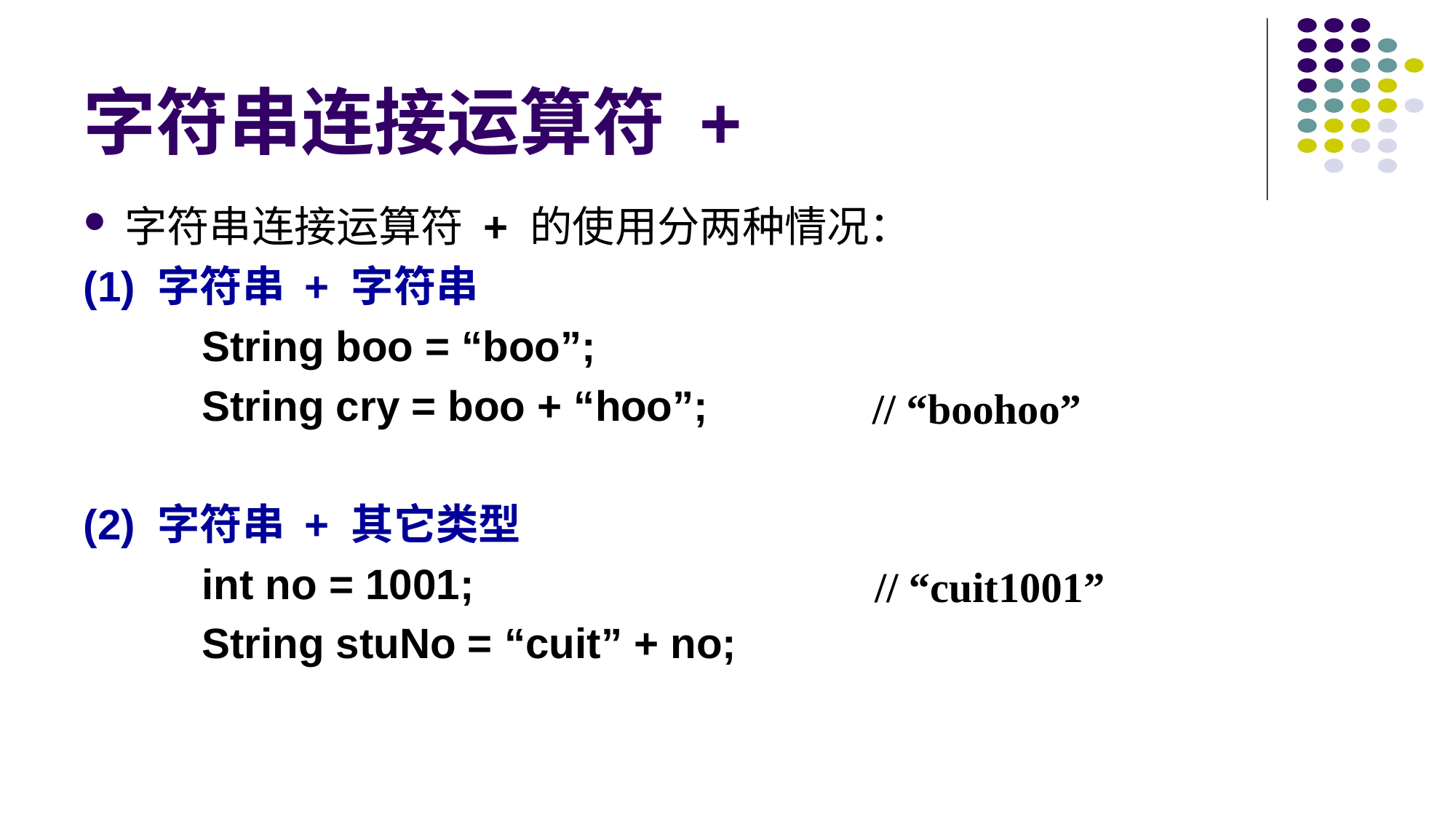

# 字符串连接运算符 +
字符串连接运算符 + 的使用分两种情况：
(1) 字符串 + 字符串
          String boo = “boo”;
          String cry = boo + “hoo”;

(2) 字符串 + 其它类型
          int no = 1001;
          String stuNo = “cuit” + no;
// “boohoo”
// “cuit1001”
16